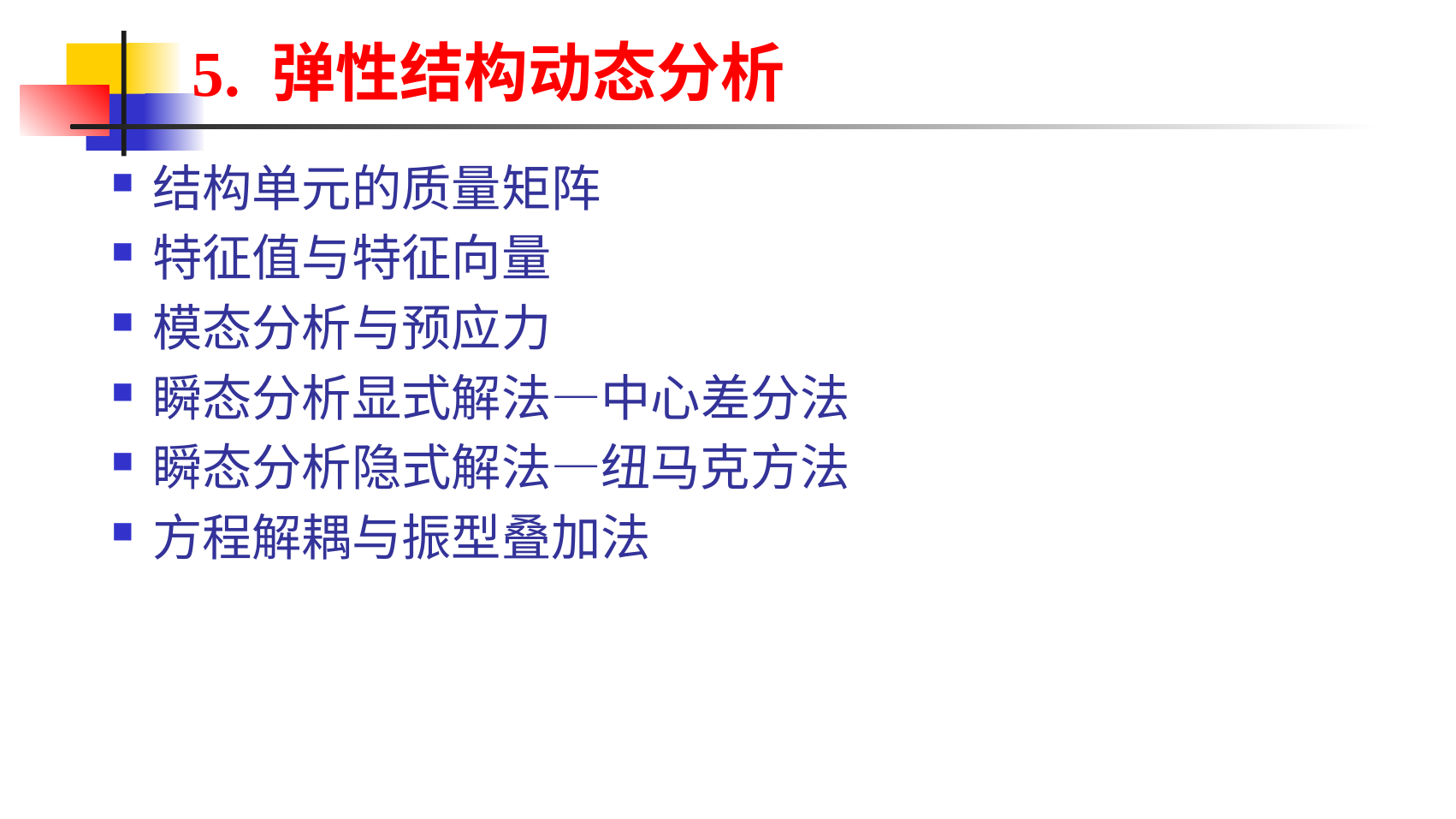

# 5. 弹性结构动态分析
结构单元的质量矩阵
特征值与特征向量
模态分析与预应力
瞬态分析显式解法—中心差分法
瞬态分析隐式解法—纽马克方法
方程解耦与振型叠加法